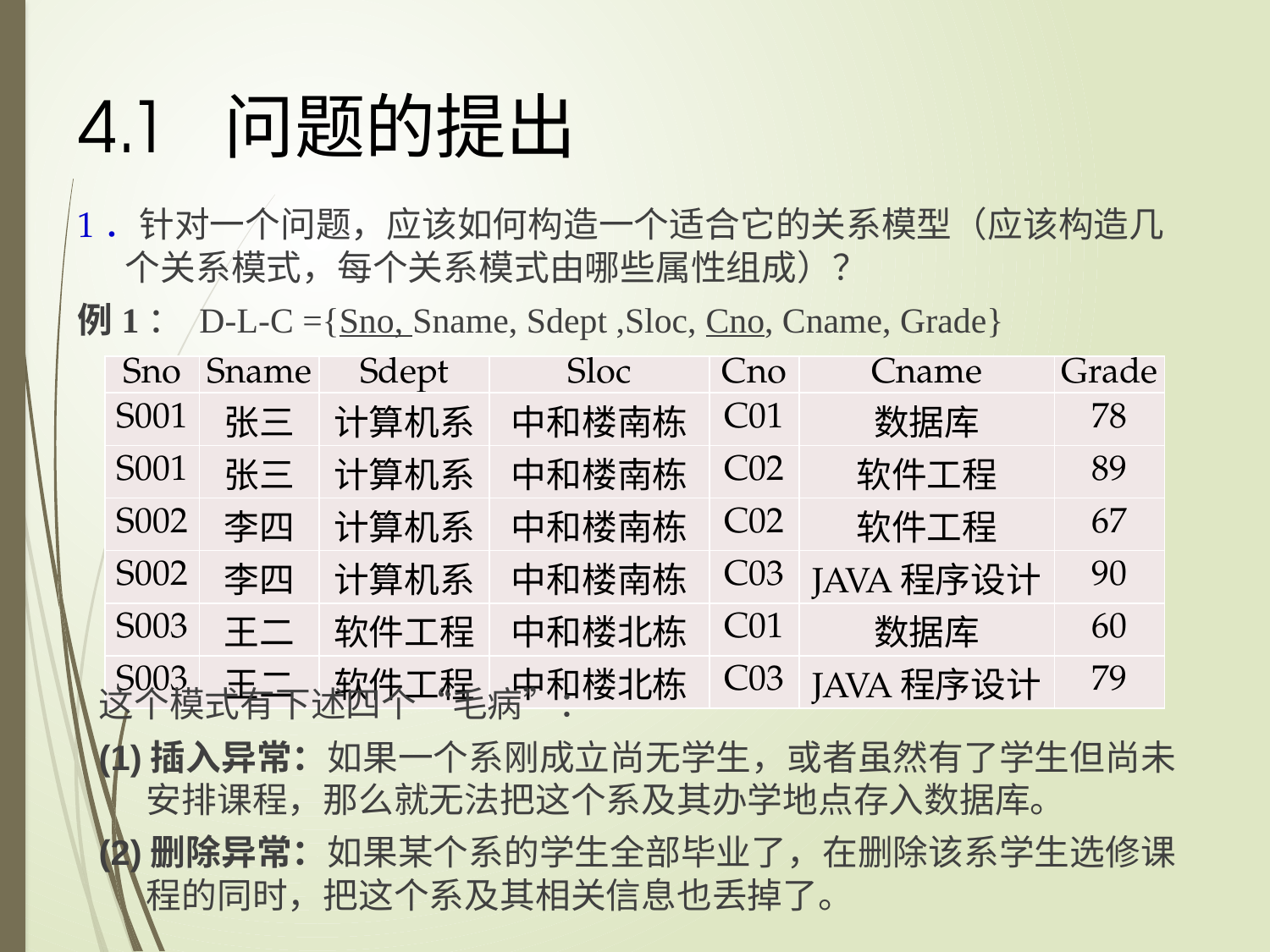

# 4.1  问题的提出
1．针对一个问题，应该如何构造一个适合它的关系模型（应该构造几个关系模式，每个关系模式由哪些属性组成）？
例1： D-L-C ={Sno, Sname, Sdept ,Sloc, Cno, Cname, Grade}
| Sno | Sname | Sdept | Sloc | Cno | Cname | Grade |
| --- | --- | --- | --- | --- | --- | --- |
| S001 | 张三 | 计算机系 | 中和楼南栋 | C01 | 数据库 | 78 |
| S001 | 张三 | 计算机系 | 中和楼南栋 | C02 | 软件工程 | 89 |
| S002 | 李四 | 计算机系 | 中和楼南栋 | C02 | 软件工程 | 67 |
| S002 | 李四 | 计算机系 | 中和楼南栋 | C03 | JAVA程序设计 | 90 |
| S003 | 王二 | 软件工程 | 中和楼北栋 | C01 | 数据库 | 60 |
| S003 | 王二 | 软件工程 | 中和楼北栋 | C03 | JAVA程序设计 | 79 |
这个模式有下述四个“毛病”：
(1)插入异常：如果一个系刚成立尚无学生，或者虽然有了学生但尚未安排课程，那么就无法把这个系及其办学地点存入数据库。
(2)删除异常：如果某个系的学生全部毕业了，在删除该系学生选修课程的同时，把这个系及其相关信息也丢掉了。